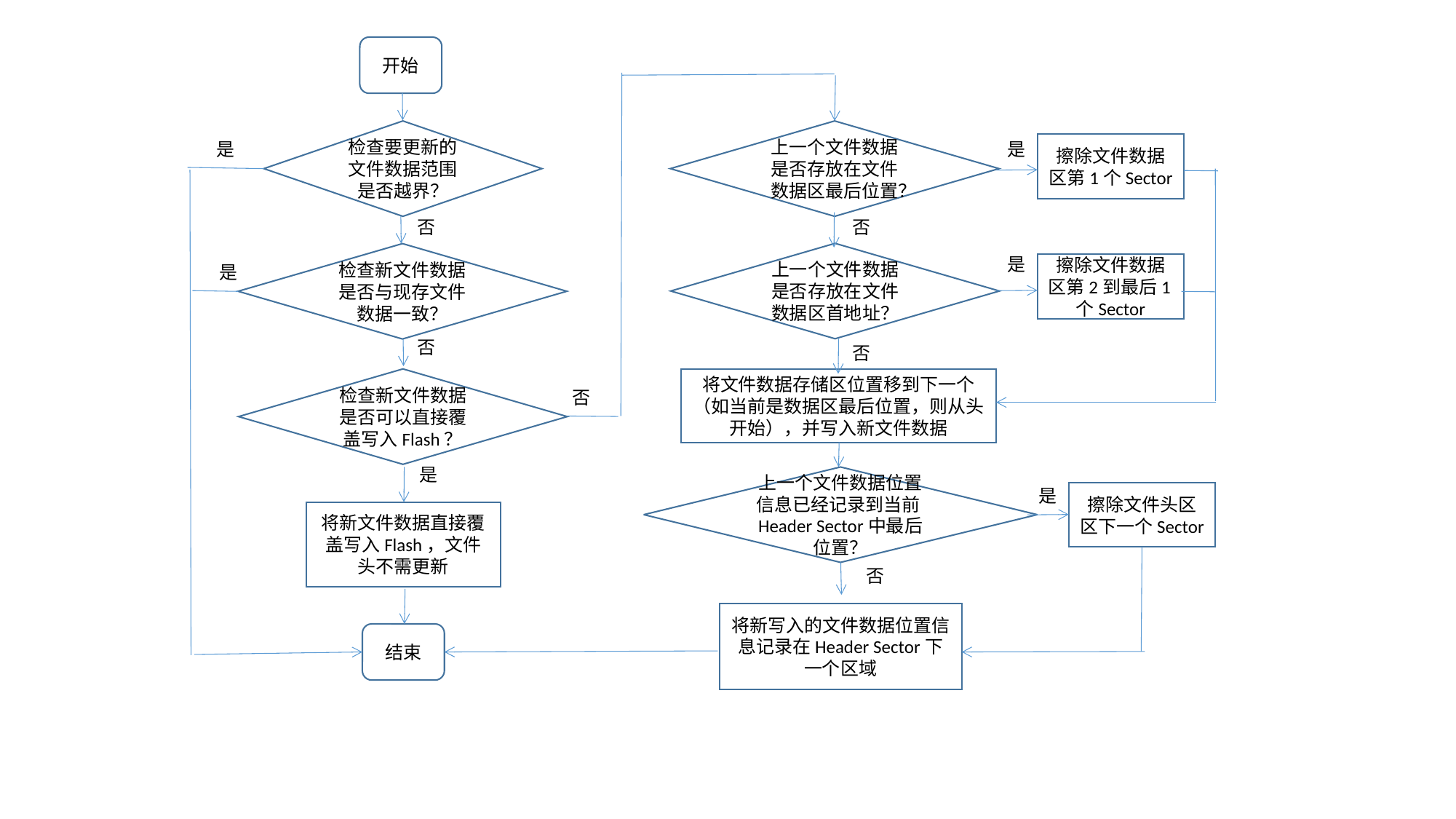

开始
是
检查要更新的文件数据范围是否越界？
上一个文件数据是否存放在文件数据区最后位置？
是
擦除文件数据区第1个Sector
否
否
是
上一个文件数据是否存放在文件数据区首地址？
是
检查新文件数据是否与现存文件数据一致？
擦除文件数据区第2到最后1个Sector
否
否
检查新文件数据是否可以直接覆盖写入Flash？
否
将文件数据存储区位置移到下一个（如当前是数据区最后位置，则从头开始），并写入新文件数据
是
上一个文件数据位置信息已经记录到当前Header Sector中最后位置？
是
擦除文件头区区下一个Sector
将新文件数据直接覆盖写入Flash，文件头不需更新
否
将新写入的文件数据位置信息记录在Header Sector下一个区域
结束